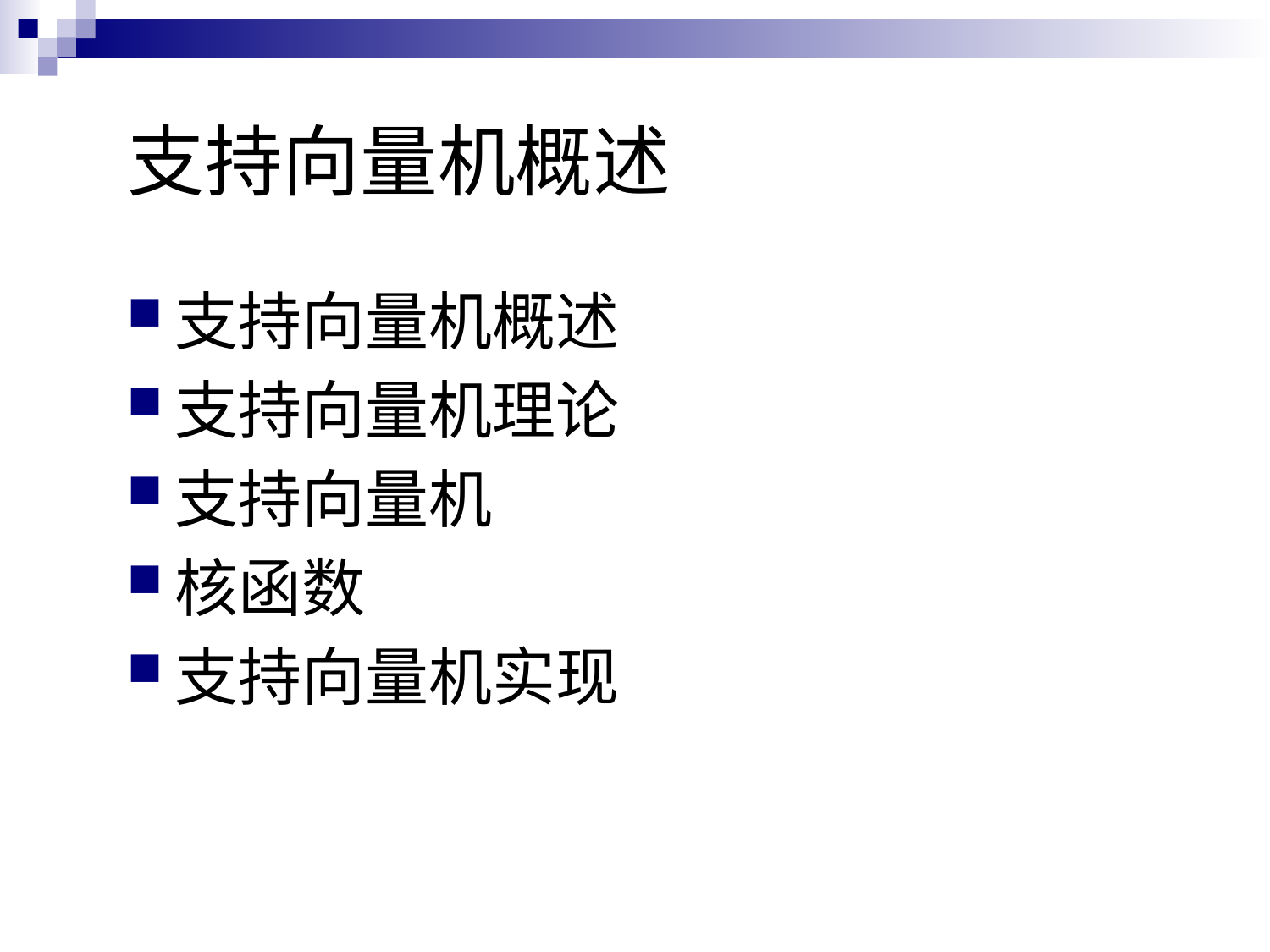

# 支持向量机概述
支持向量机概述
支持向量机理论
支持向量机
核函数
支持向量机实现